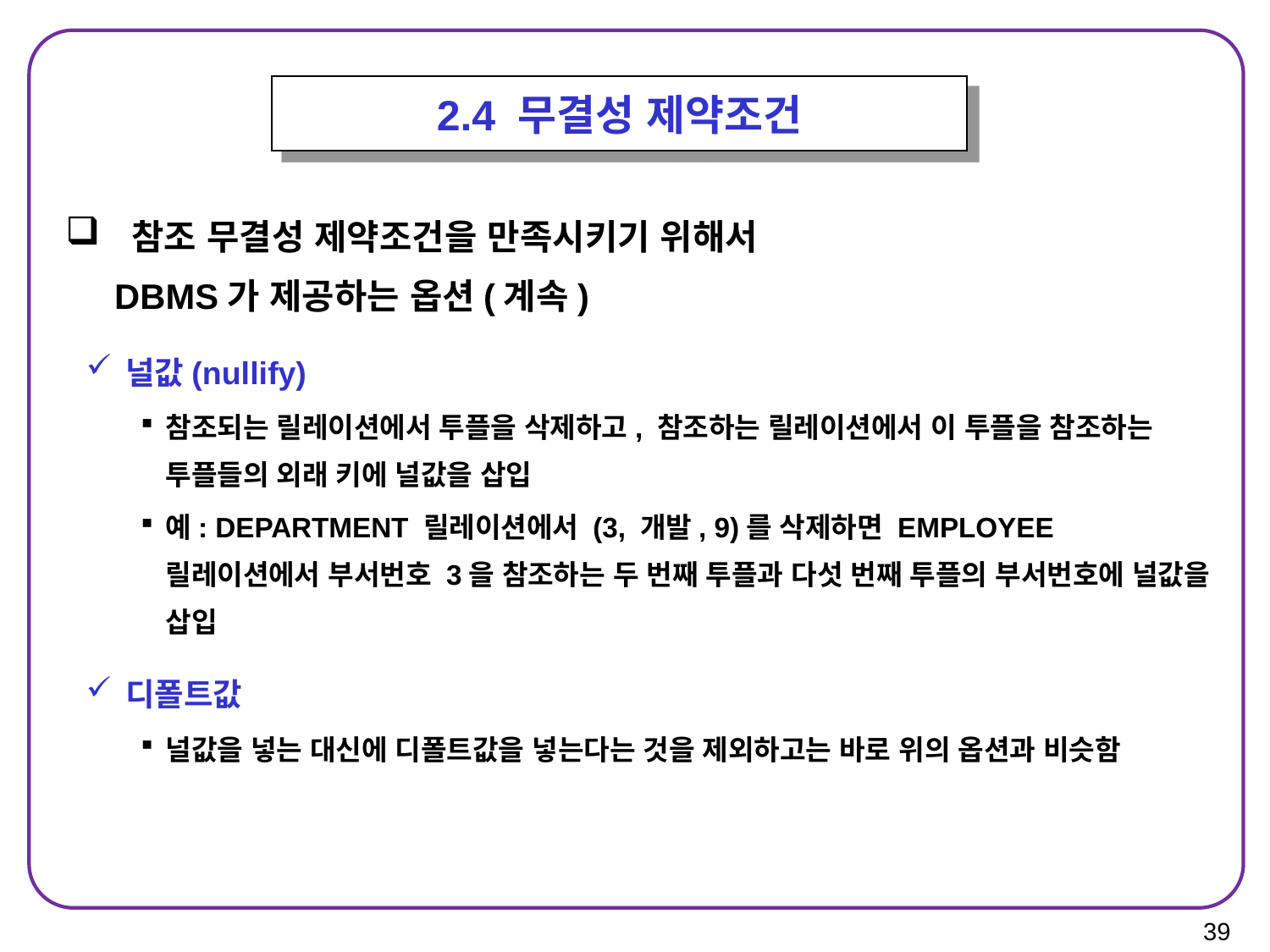

2.4 무결성 제약조건
 참조 무결성 제약조건을 만족시키기 위해서
     DBMS가 제공하는 옵션(계속)
널값(nullify)
참조되는 릴레이션에서 투플을 삭제하고, 참조하는 릴레이션에서 이 투플을 참조하는 투플들의 외래 키에 널값을 삽입
예: DEPARTMENT 릴레이션에서 (3, 개발, 9)를 삭제하면 EMPLOYEE 릴레이션에서 부서번호 3을 참조하는 두 번째 투플과 다섯 번째 투플의 부서번호에 널값을 삽입
디폴트값
널값을 넣는 대신에 디폴트값을 넣는다는 것을 제외하고는 바로 위의 옵션과 비슷함
39